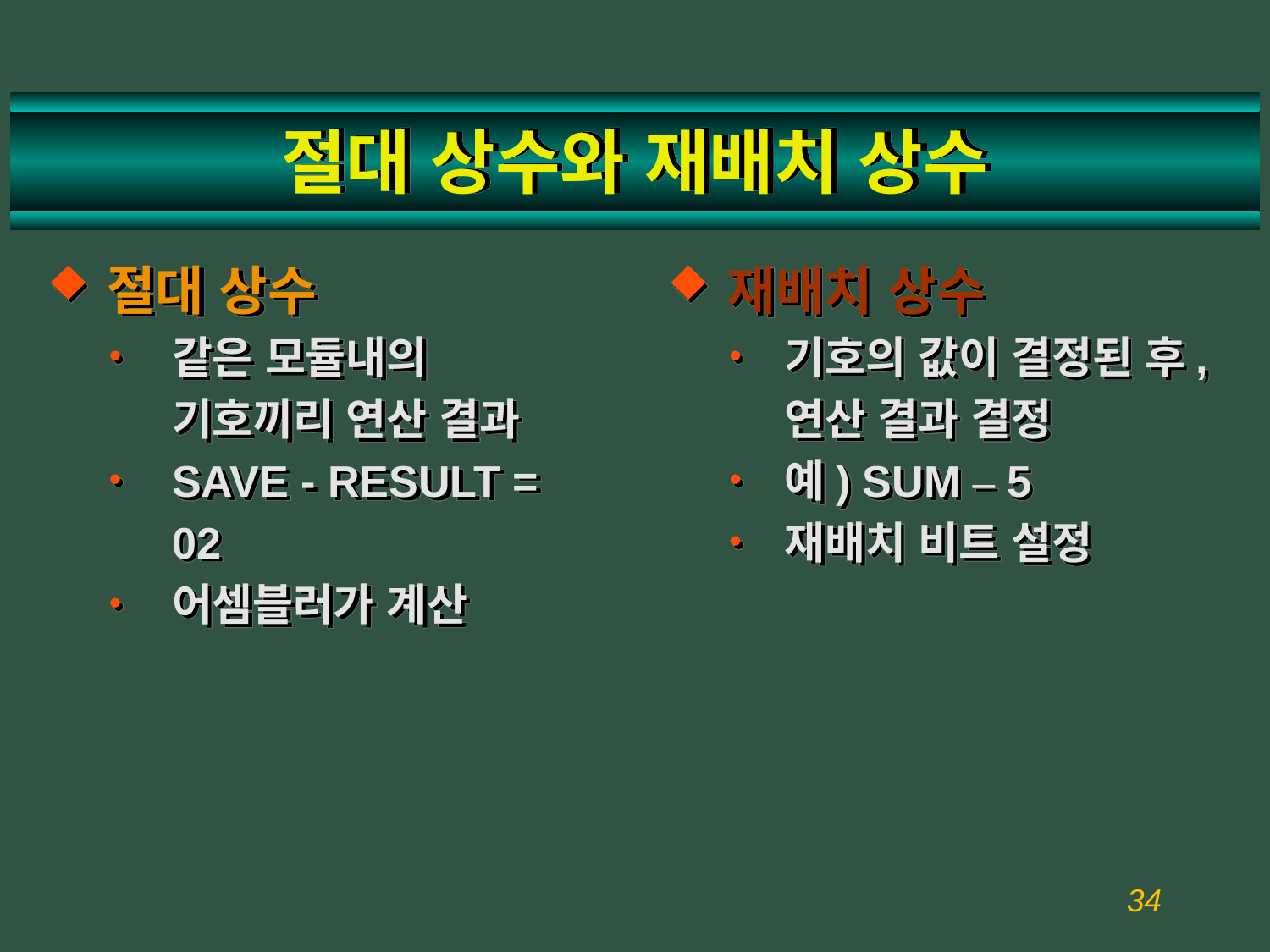

# 절대 상수와 재배치 상수
절대 상수
같은 모듈내의 기호끼리 연산 결과
SAVE - RESULT = 02
어셈블러가 계산
재배치 상수
기호의 값이 결정된 후, 연산 결과 결정
예) SUM – 5
재배치 비트 설정
34